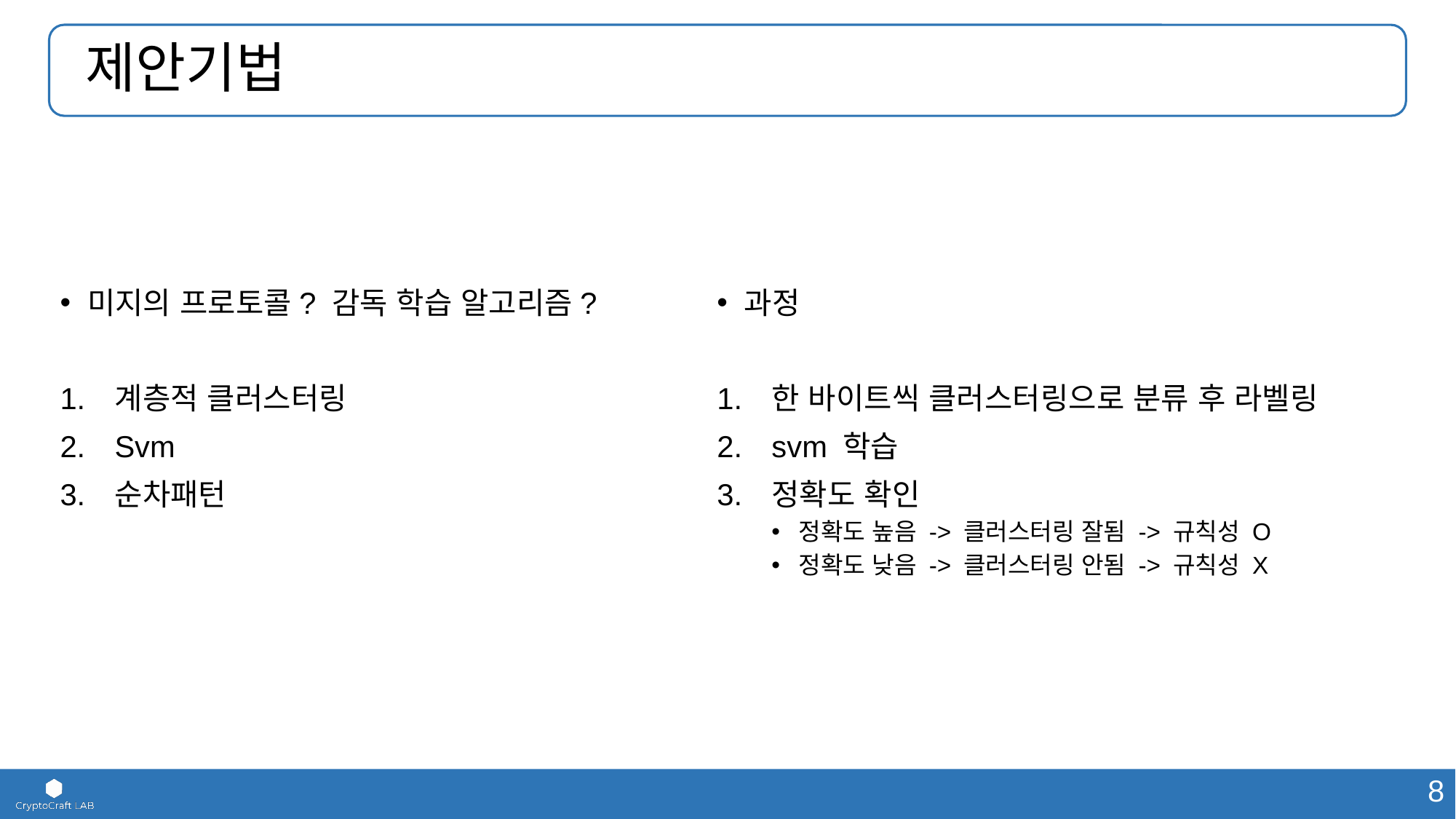

# 제안기법

미지의 프로토콜? 감독 학습 알고리즘?

계층적 클러스터링
Svm
순차패턴

과정

한 바이트씩 클러스터링으로 분류 후 라벨링
svm 학습
정확도 확인
정확도 높음 -> 클러스터링 잘됨 -> 규칙성 O
정확도 낮음 -> 클러스터링 안됨 -> 규칙성 X